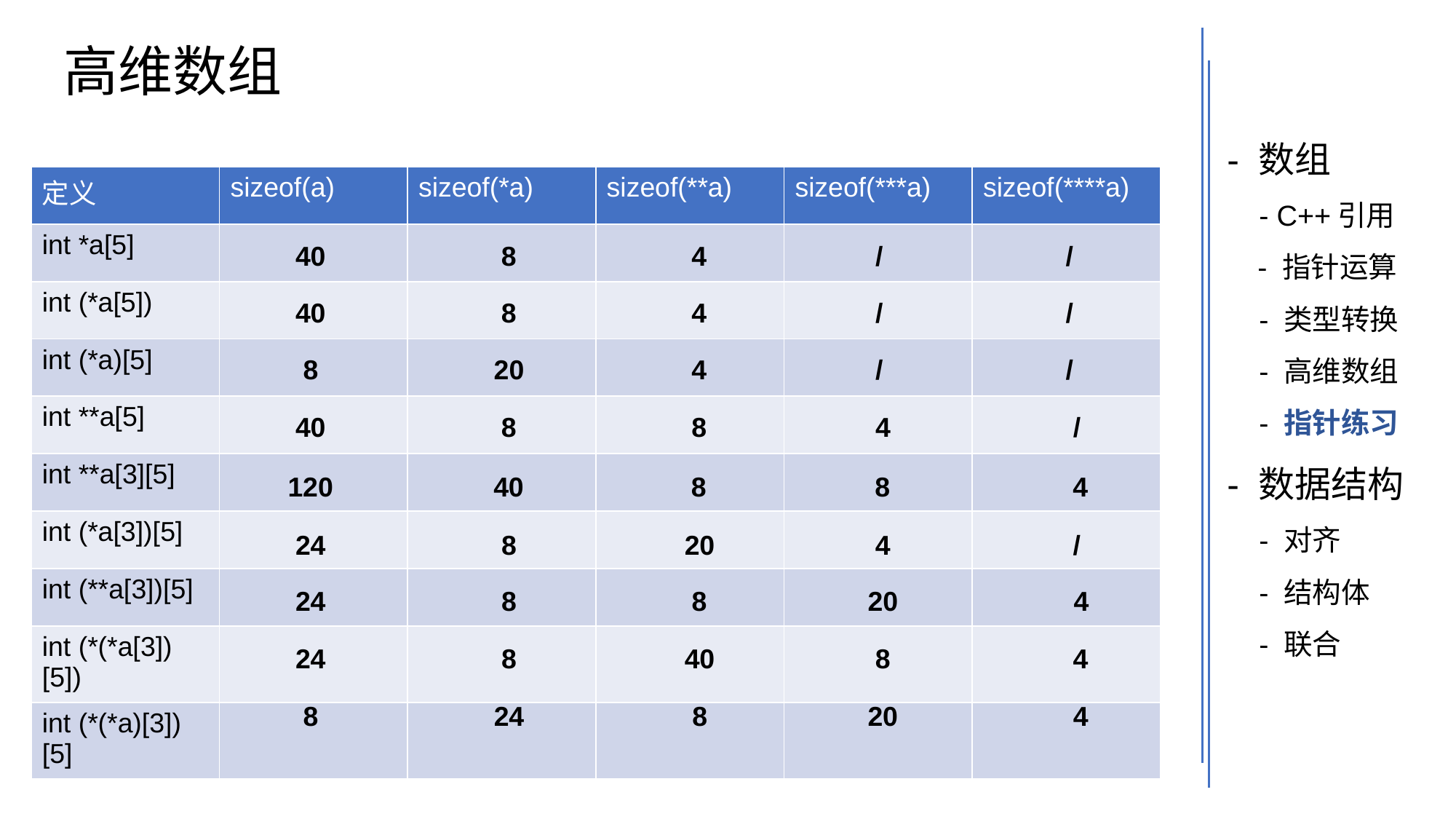

# 高维数组 .
- 数组
    - C++引用
    - 指针运算
    - 类型转换
    - 高维数组
    - 指针练习
- 数据结构
    - 对齐
    - 结构体
    - 联合
| 定义 | sizeof(a) | sizeof(\*a) | sizeof(\*\*a) | sizeof(\*\*\*a) | sizeof(\*\*\*\*a) |
| --- | --- | --- | --- | --- | --- |
| int \*a[5] |  |  |  |  |  |
| int (\*a[5]) |  |  |  |  |  |
| int (\*a)[5] |  |  |  |  |  |
| int \*\*a[5] |  |  |  |  |  |
| int \*\*a[3][5] |  |  |  |  |  |
| int (\*a[3])[5] |  |  |  |  |  |
| int (\*\*a[3])[5] |  |  |  |  |  |
| int (\*(\*a[3])[5]) |  |  |  |  |  |
| int (\*(\*a)[3])[5] |  |  |  |  |  |
 40                       8                       4                      /                        /
 40                       8                       4                      /                        /
  8                       20                      4                      /                        /
 40                       8                       8                      4                        /
120                     40                      8                      8                        4
 24                       8                      20                     4                        /
 24                       8                       8                     20                       4
 24                       8                      40                     8                        4
  8                       24                      8                     20                       4